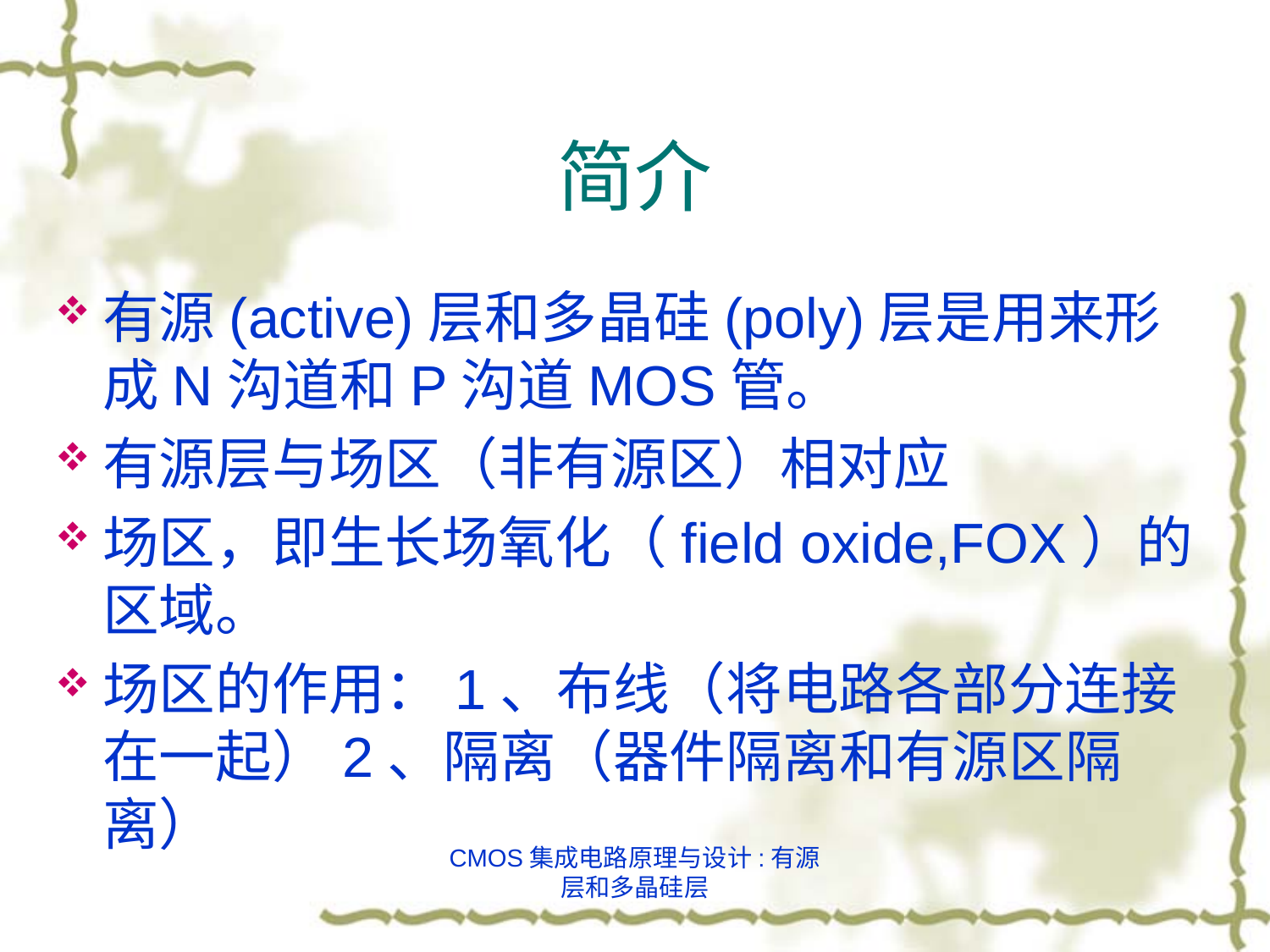

# 简介
有源(active)层和多晶硅(poly)层是用来形成N沟道和P沟道MOS管。
有源层与场区（非有源区）相对应
场区，即生长场氧化（field oxide,FOX）的区域。
场区的作用：1、布线（将电路各部分连接在一起）2、隔离（器件隔离和有源区隔离）

CMOS集成电路原理与设计:有源层和多晶硅层
3